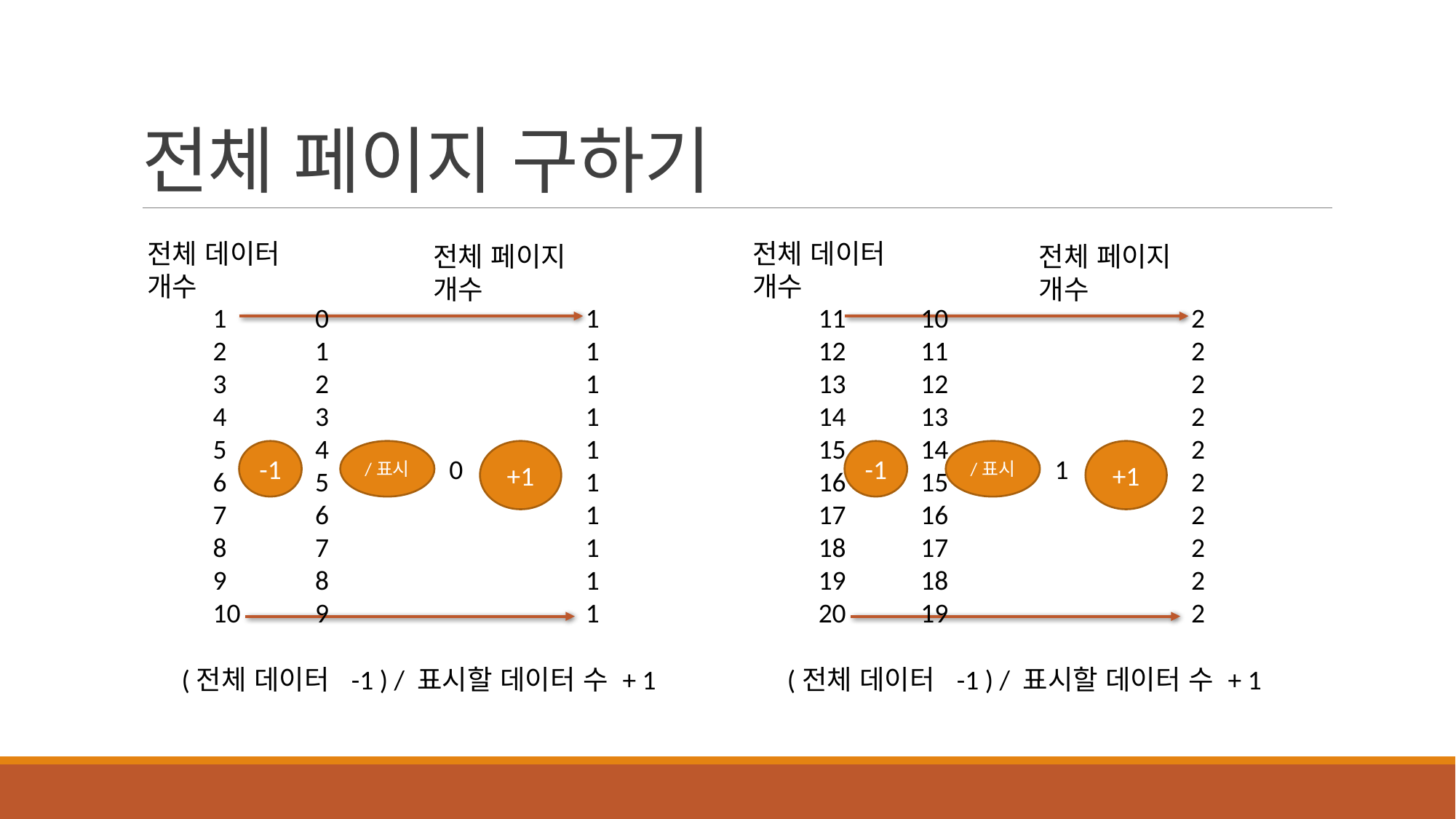

# 전체 페이지 구하기
전체 데이터
개수
전체 데이터
개수
전체 페이지
개수
전체 페이지
개수
1
2
3
4
5
6
7
8
9
10
0
1
2
3
4
5
6
7
8
9
1
1
1
1
1
1
1
1
1
1
11
12
13
14
15
16
17
18
19
20
10
11
12
13
14
15
16
17
18
19
2
2
2
2
2
2
2
2
2
2
-1
/표시
+1
-1
/표시
+1
0
1
(전체 데이터  -1 ) / 표시할 데이터 수 + 1
(전체 데이터  -1 ) / 표시할 데이터 수 + 1